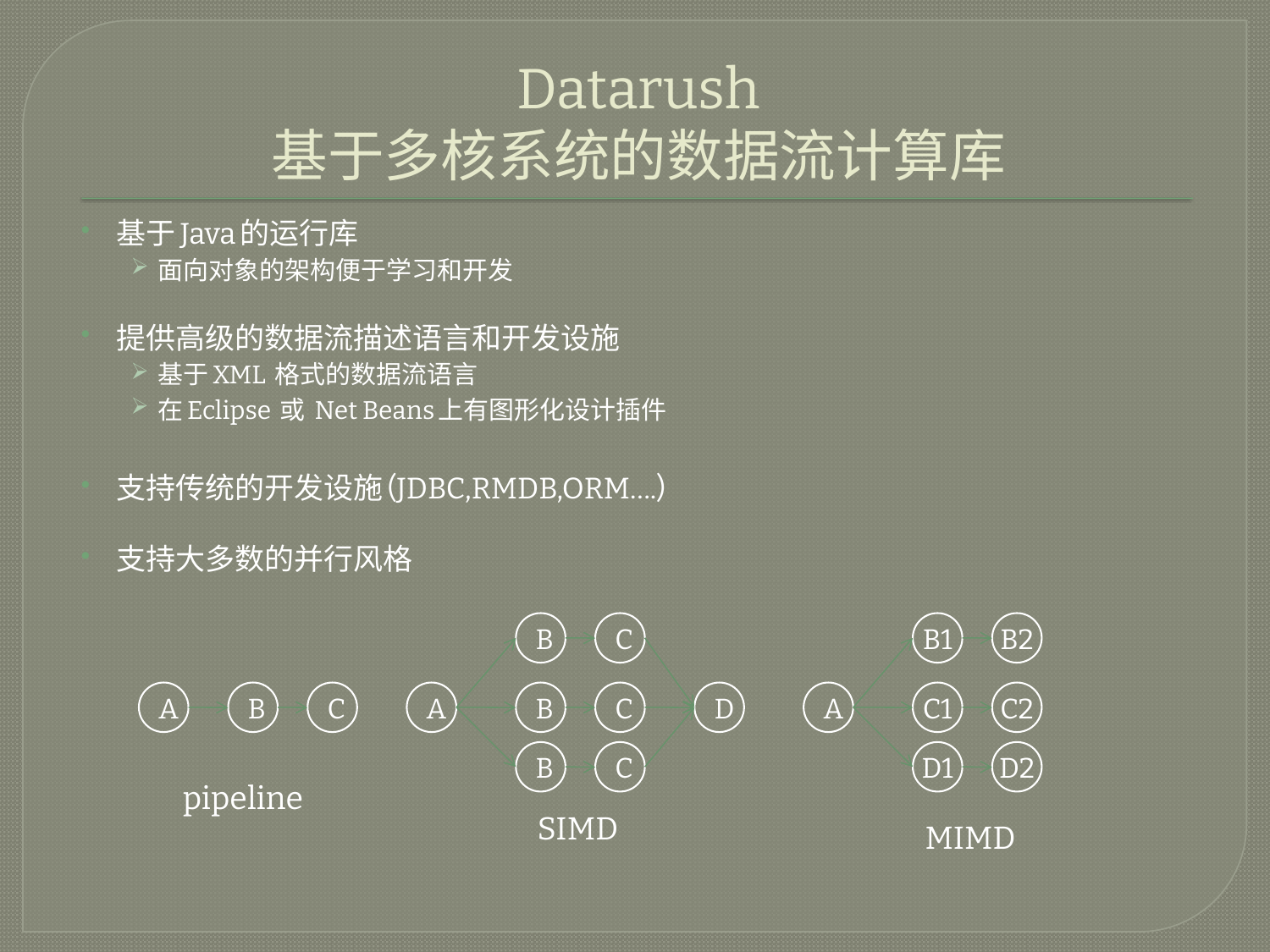

# Datarush 基于多核系统的数据流计算库
基于Java的运行库
面向对象的架构便于学习和开发

提供高级的数据流描述语言和开发设施
基于XML 格式的数据流语言
在Eclipse 或 Net Beans上有图形化设计插件

支持传统的开发设施(JDBC,RMDB,ORM….)

支持大多数的并行风格
B
C
A
B
C
D
B
C
SIMD
B1
B2
A
C1
C2
D1
D2
MIMD
A
B
C
pipeline